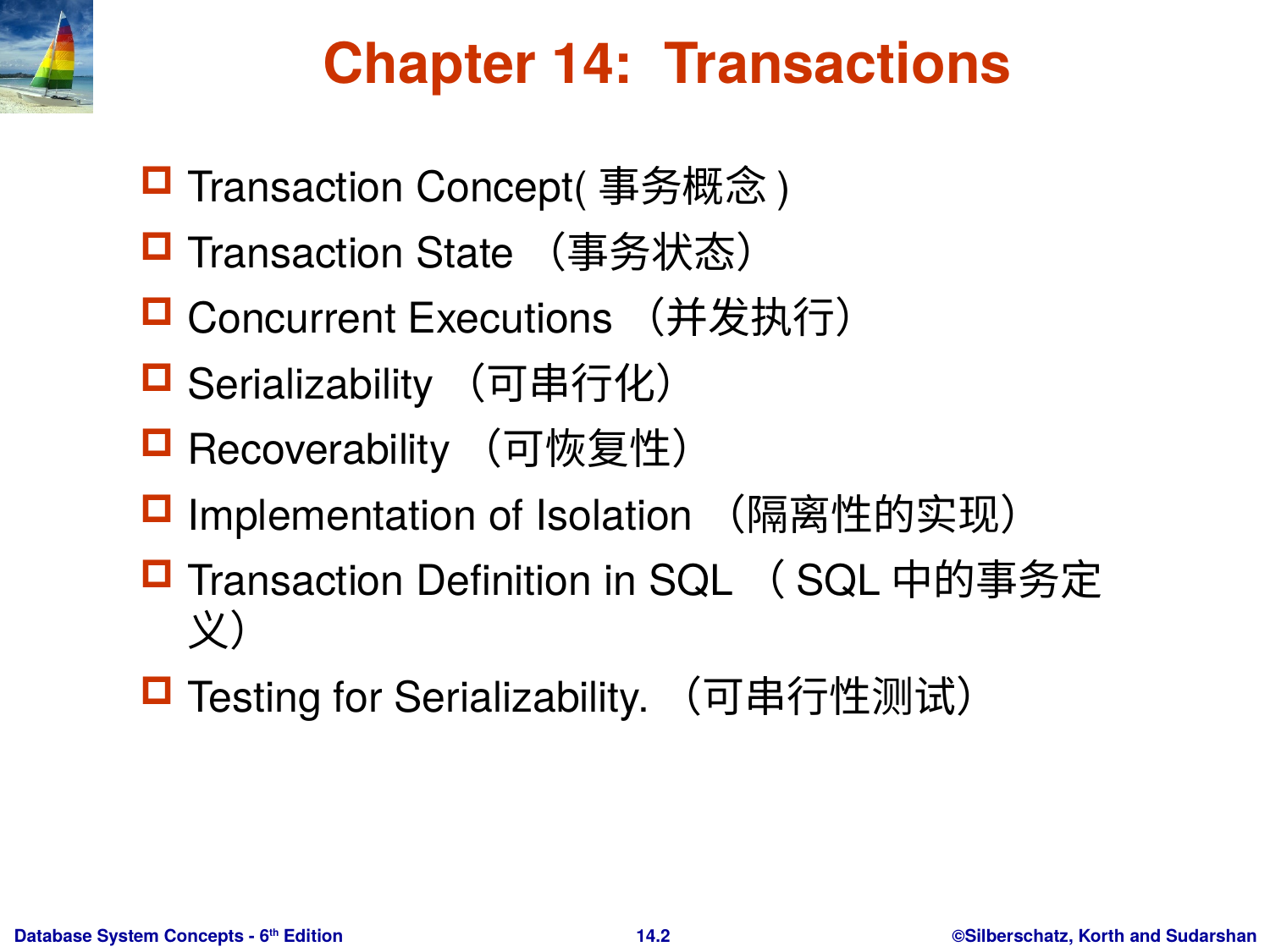

# Chapter 14:  Transactions
Transaction Concept(事务概念)
Transaction State（事务状态）
Concurrent Executions（并发执行）
Serializability（可串行化）
Recoverability（可恢复性）
Implementation of Isolation（隔离性的实现）
Transaction Definition in SQL（SQL中的事务定义）
Testing for Serializability.（可串行性测试）